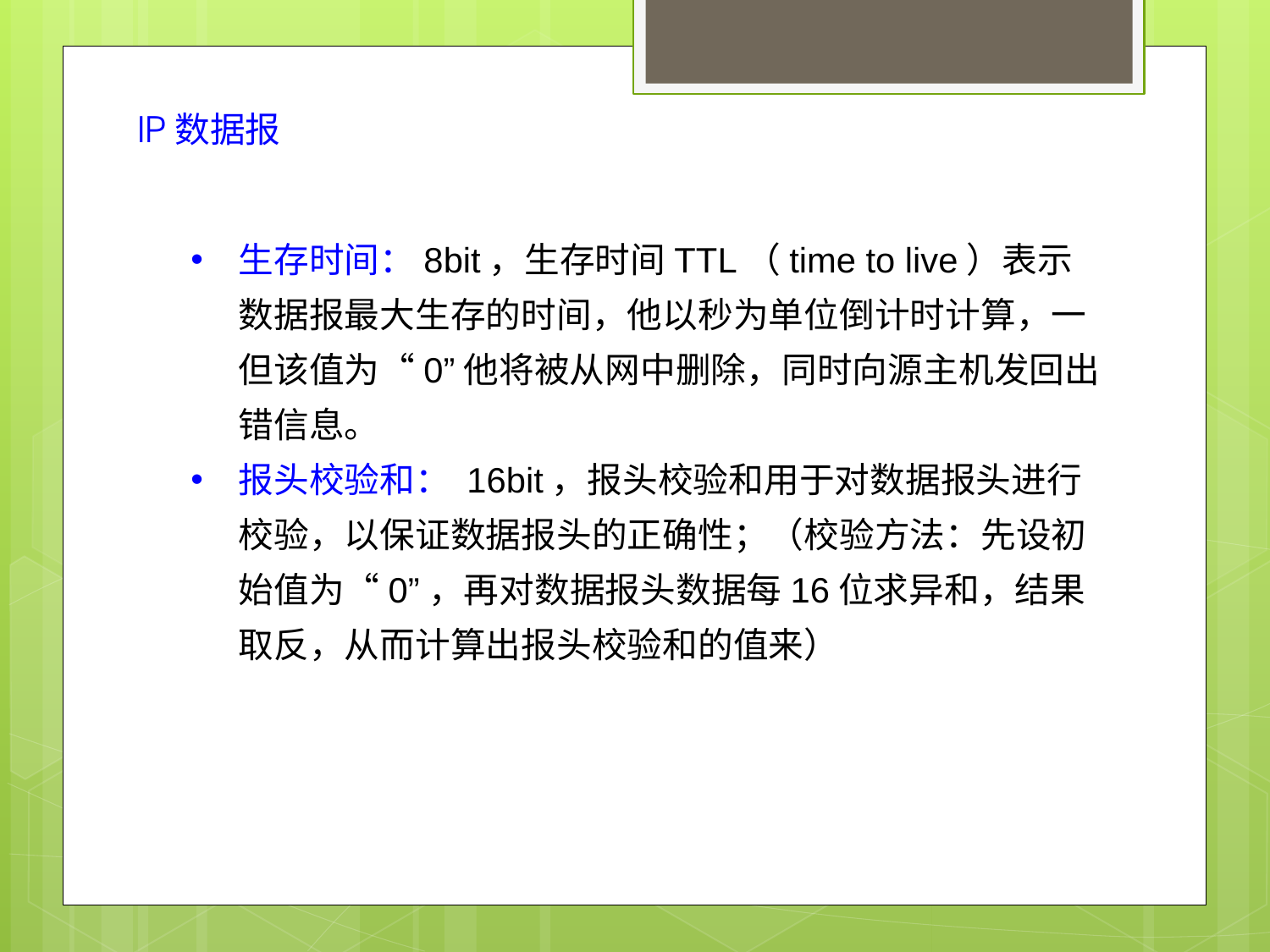

# IP数据报

生存时间：8bit，生存时间TTL（time to live）表示数据报最大生存的时间，他以秒为单位倒计时计算，一但该值为“0”他将被从网中删除，同时向源主机发回出错信息。
报头校验和： 16bit，报头校验和用于对数据报头进行校验，以保证数据报头的正确性；（校验方法：先设初始值为“0”，再对数据报头数据每16位求异和，结果取反，从而计算出报头校验和的值来）